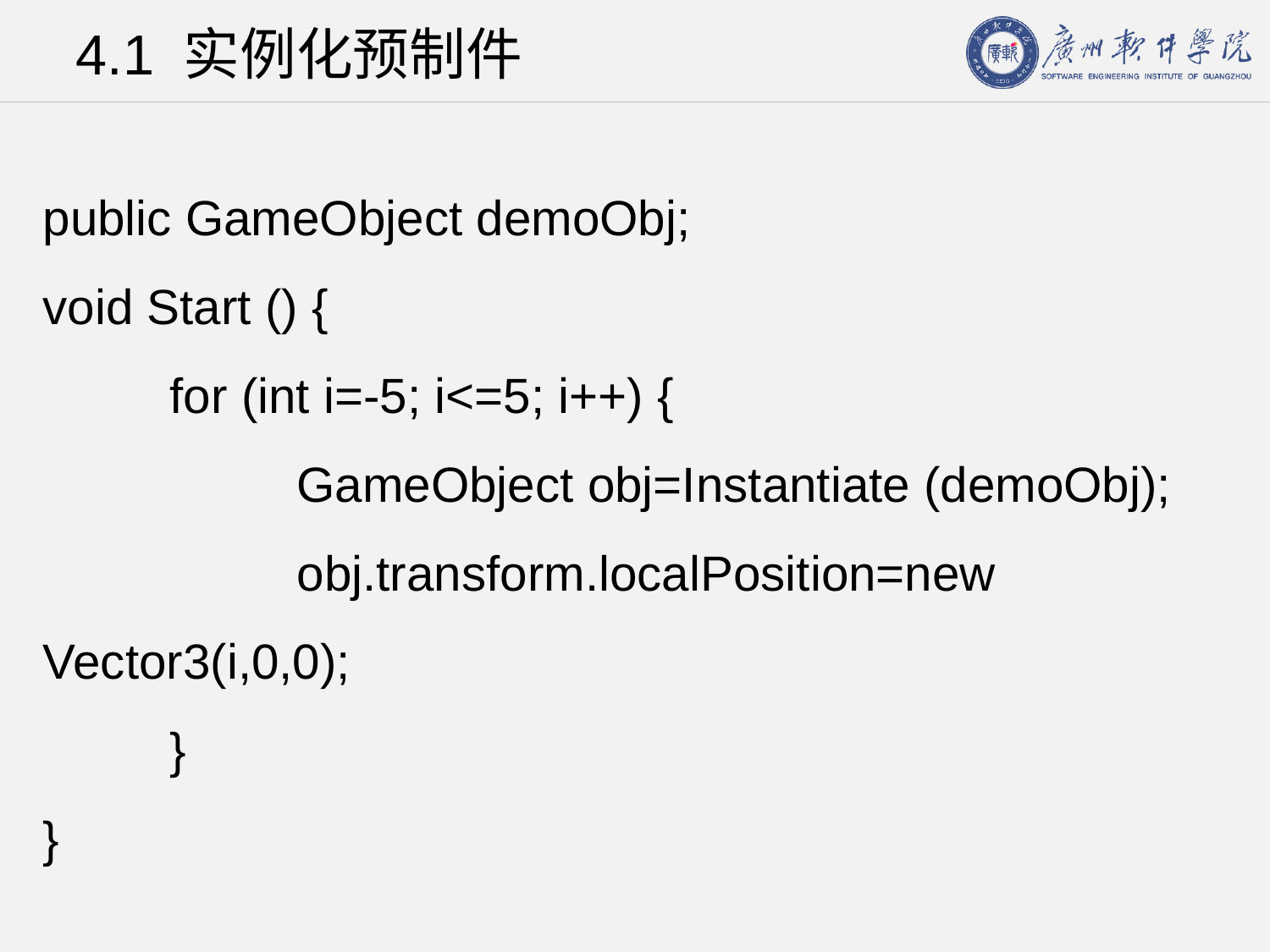

# 4.1 实例化预制件
public GameObject demoObj;
void Start () {
	for (int i=-5; i<=5; i++) {
		GameObject obj=Instantiate (demoObj);
		obj.transform.localPosition=new Vector3(i,0,0);
	}
}